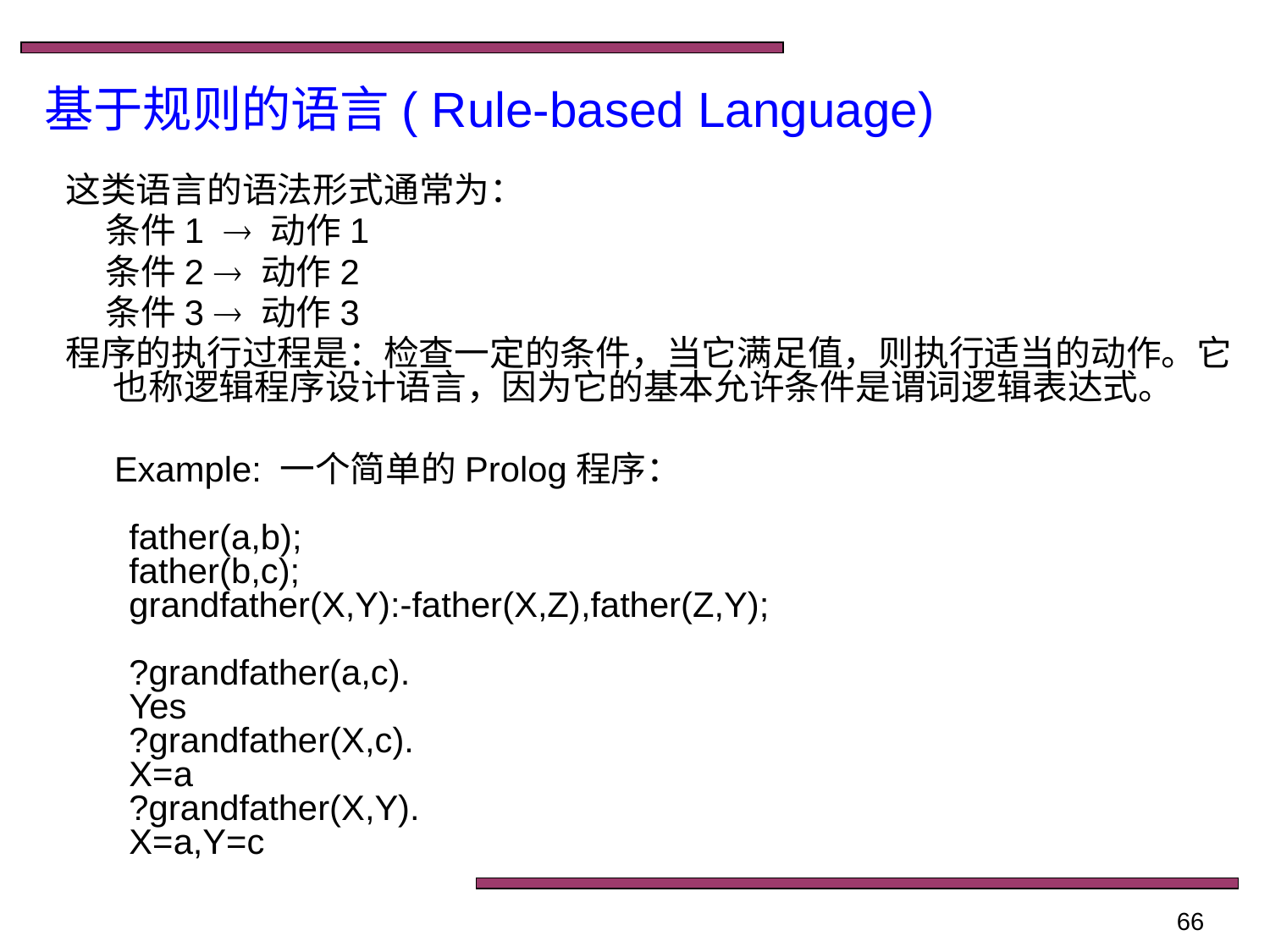

# 基于规则的语言( Rule-based Language)
这类语言的语法形式通常为：
    条件1  → 动作1
    条件2 → 动作2
    条件3 → 动作3
程序的执行过程是：检查一定的条件，当它满足值，则执行适当的动作。它也称逻辑程序设计语言，因为它的基本允许条件是谓词逻辑表达式。

     Example: 一个简单的Prolog程序：

father(a,b);
father(b,c);
grandfather(X,Y):-father(X,Z),father(Z,Y);

?grandfather(a,c).
Yes
?grandfather(X,c).
X=a
?grandfather(X,Y).
X=a,Y=c

66